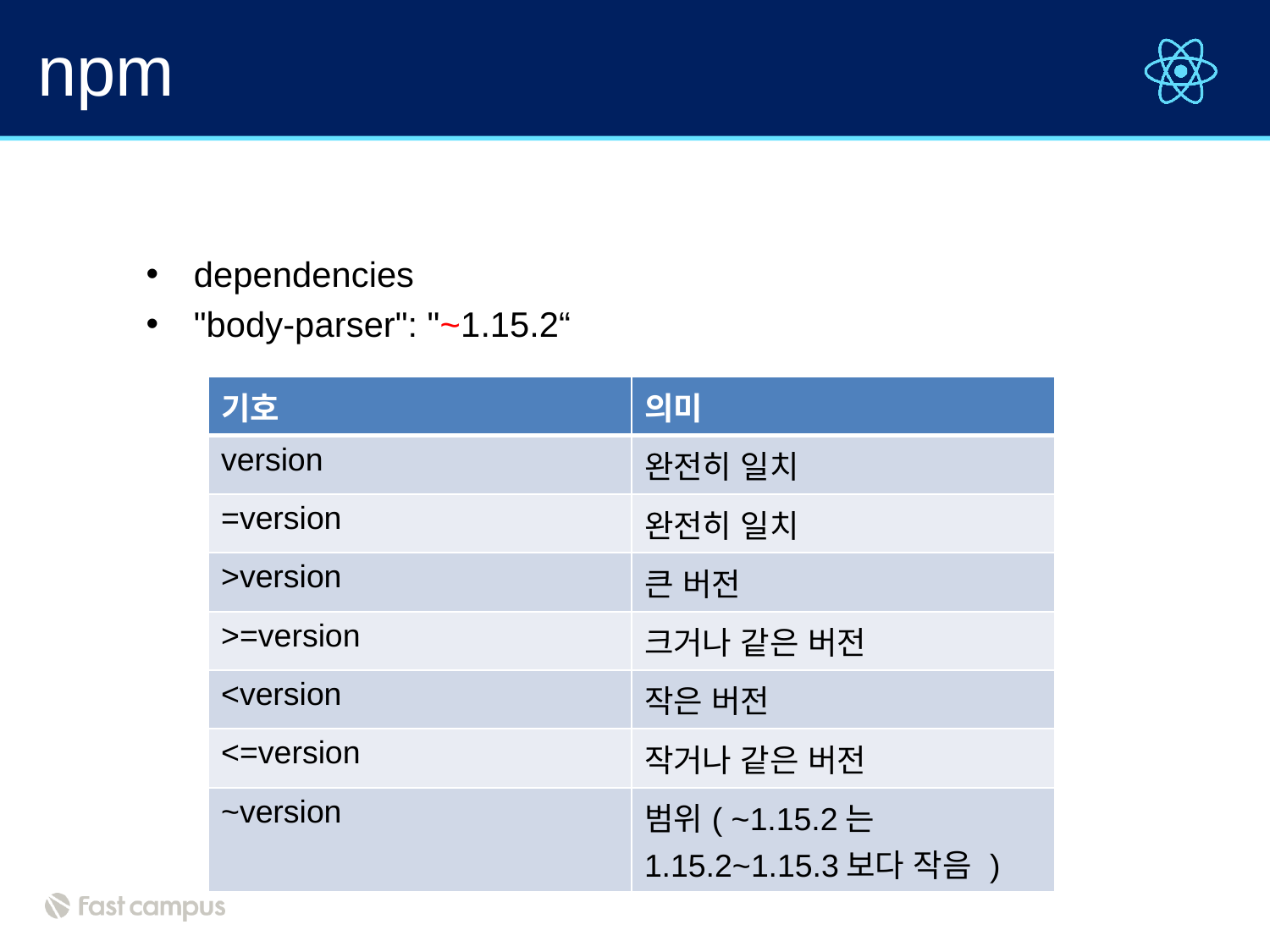

# npm
dependencies
"body-parser": "~1.15.2“

| 기호 | 의미 |
| --- | --- |
| version | 완전히 일치 |
| =version | 완전히 일치 |
| >version | 큰 버전 |
| >=version | 크거나 같은 버전 |
| <version | 작은 버전 |
| <=version | 작거나 같은 버전 |
| ~version | 범위( ~1.15.2는 1.15.2~1.15.3보다 작음 ) |